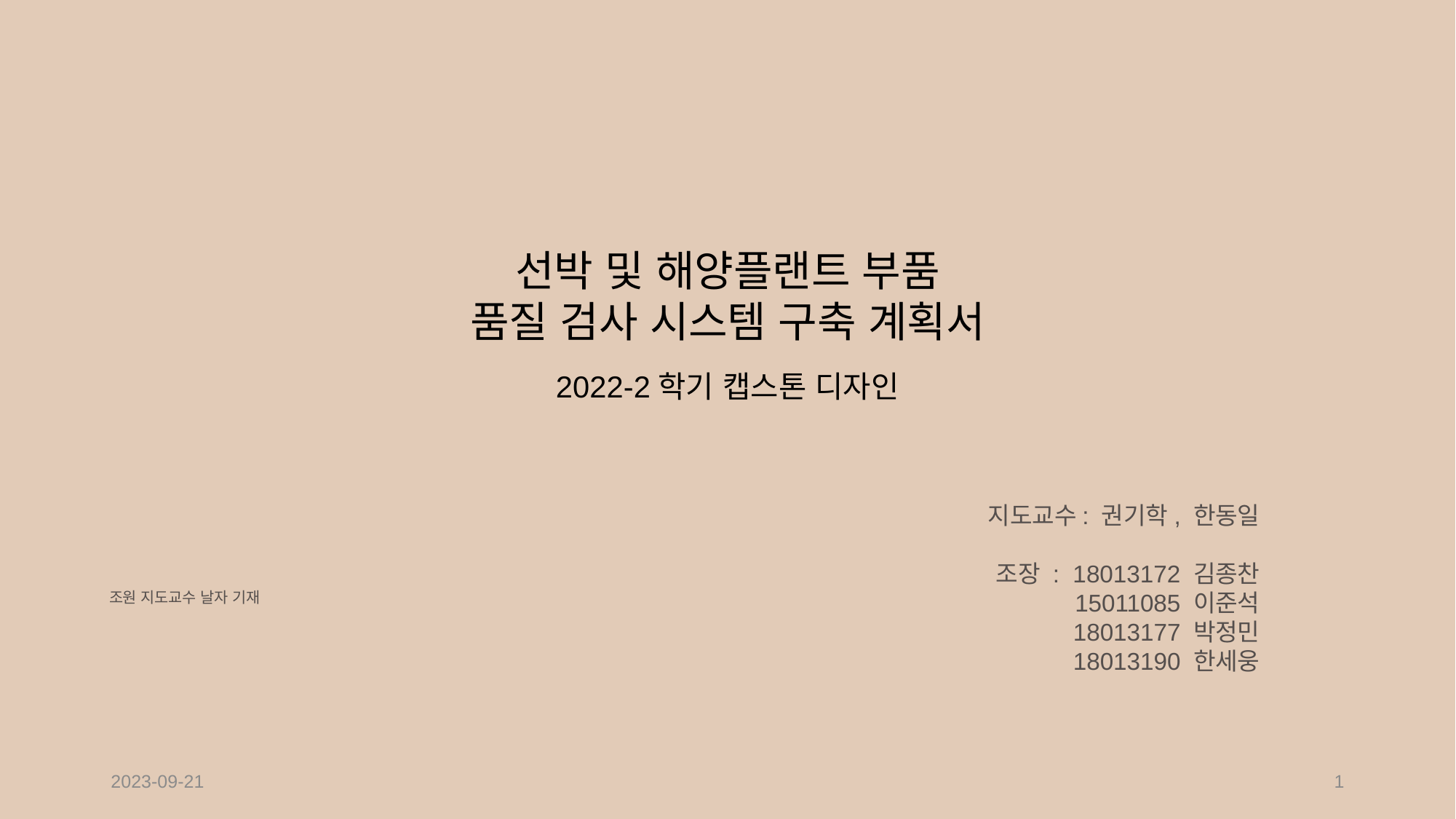

선박 및 해양플랜트 부품
품질 검사 시스템 구축 계획서
2022-2학기 캡스톤 디자인
지도교수: 권기학, 한동일

조장 :  18013172 김종찬
15011085 이준석
18013177 박정민
18013190 한세웅
조원 지도교수 날자 기재
2023-09-21
1